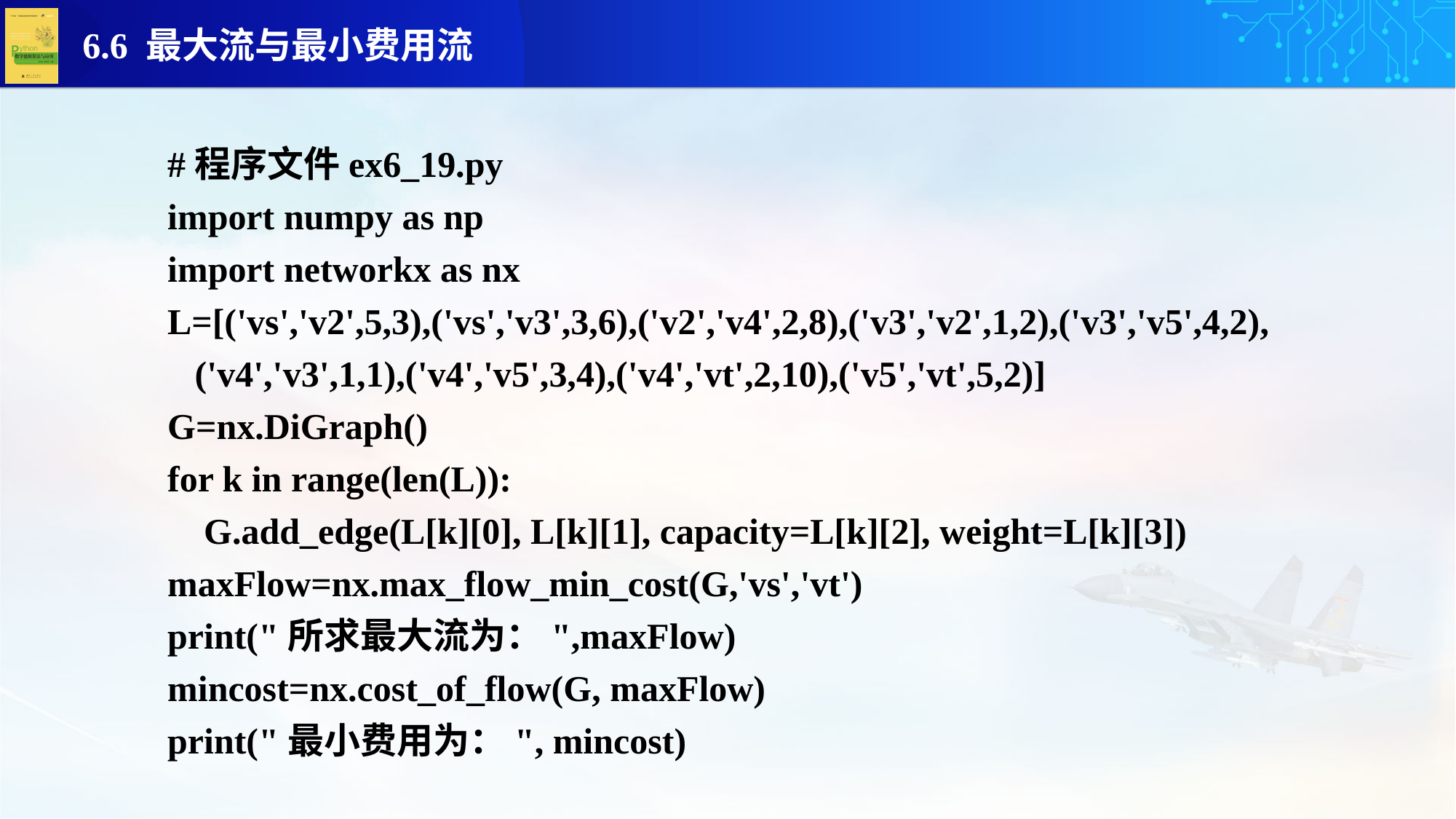

#程序文件ex6_19.py
import numpy as np
import networkx as nx
L=[('vs','v2',5,3),('vs','v3',3,6),('v2','v4',2,8),('v3','v2',1,2),('v3','v5',4,2),
   ('v4','v3',1,1),('v4','v5',3,4),('v4','vt',2,10),('v5','vt',5,2)]
G=nx.DiGraph()
for k in range(len(L)):
    G.add_edge(L[k][0], L[k][1], capacity=L[k][2], weight=L[k][3])
maxFlow=nx.max_flow_min_cost(G,'vs','vt')
print("所求最大流为：",maxFlow)
mincost=nx.cost_of_flow(G, maxFlow)
print("最小费用为：", mincost)